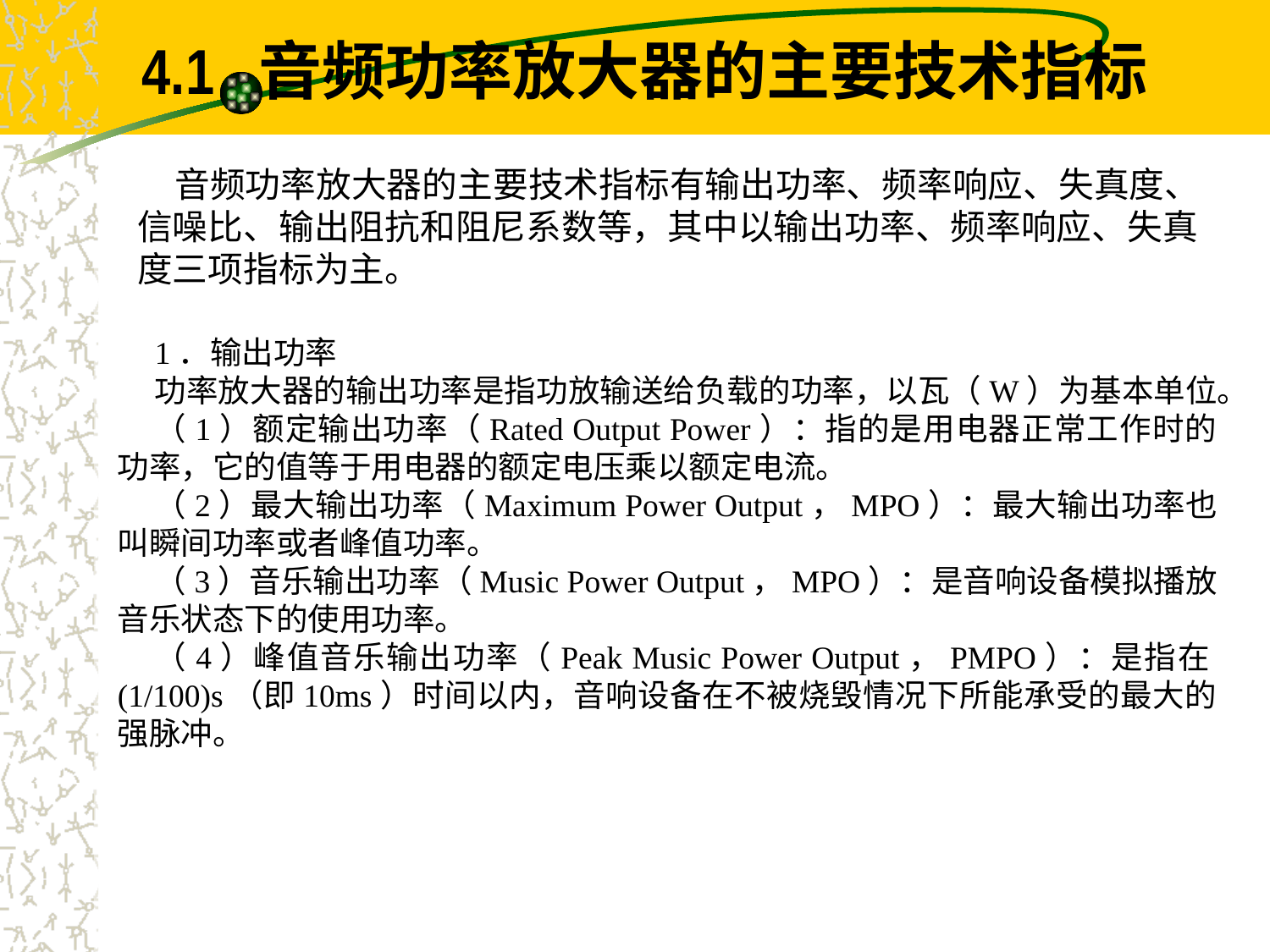

4.1  音频功率放大器的主要技术指标
音频功率放大器的主要技术指标有输出功率、频率响应、失真度、信噪比、输出阻抗和阻尼系数等，其中以输出功率、频率响应、失真度三项指标为主。
1．输出功率
功率放大器的输出功率是指功放输送给负载的功率，以瓦（W）为基本单位。
（1）额定输出功率（Rated Output Power）：指的是用电器正常工作时的功率，它的值等于用电器的额定电压乘以额定电流。
（2）最大输出功率（Maximum Power Output，MPO）：最大输出功率也叫瞬间功率或者峰值功率。
（3）音乐输出功率（Music Power Output，MPO）：是音响设备模拟播放音乐状态下的使用功率。
（4）峰值音乐输出功率（Peak Music Power Output，PMPO）：是指在(1/100)s（即10ms）时间以内，音响设备在不被烧毁情况下所能承受的最大的强脉冲。